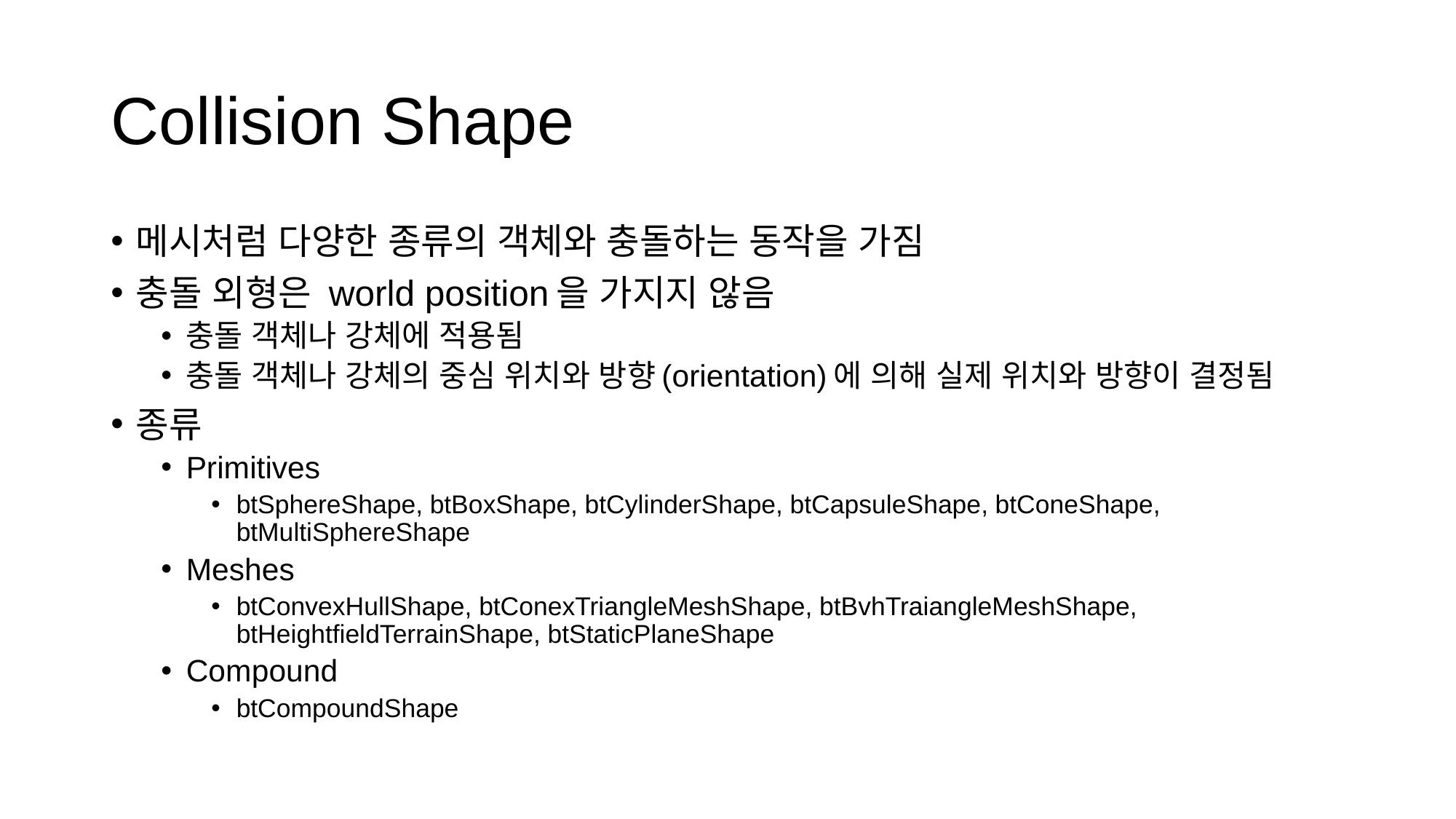

# Collision Shape
메시처럼 다양한 종류의 객체와 충돌하는 동작을 가짐
충돌 외형은 world position을 가지지 않음
충돌 객체나 강체에 적용됨
충돌 객체나 강체의 중심 위치와 방향(orientation)에 의해 실제 위치와 방향이 결정됨
종류
Primitives
btSphereShape, btBoxShape, btCylinderShape, btCapsuleShape, btConeShape, btMultiSphereShape
Meshes
btConvexHullShape, btConexTriangleMeshShape, btBvhTraiangleMeshShape, btHeightfieldTerrainShape, btStaticPlaneShape
Compound
btCompoundShape